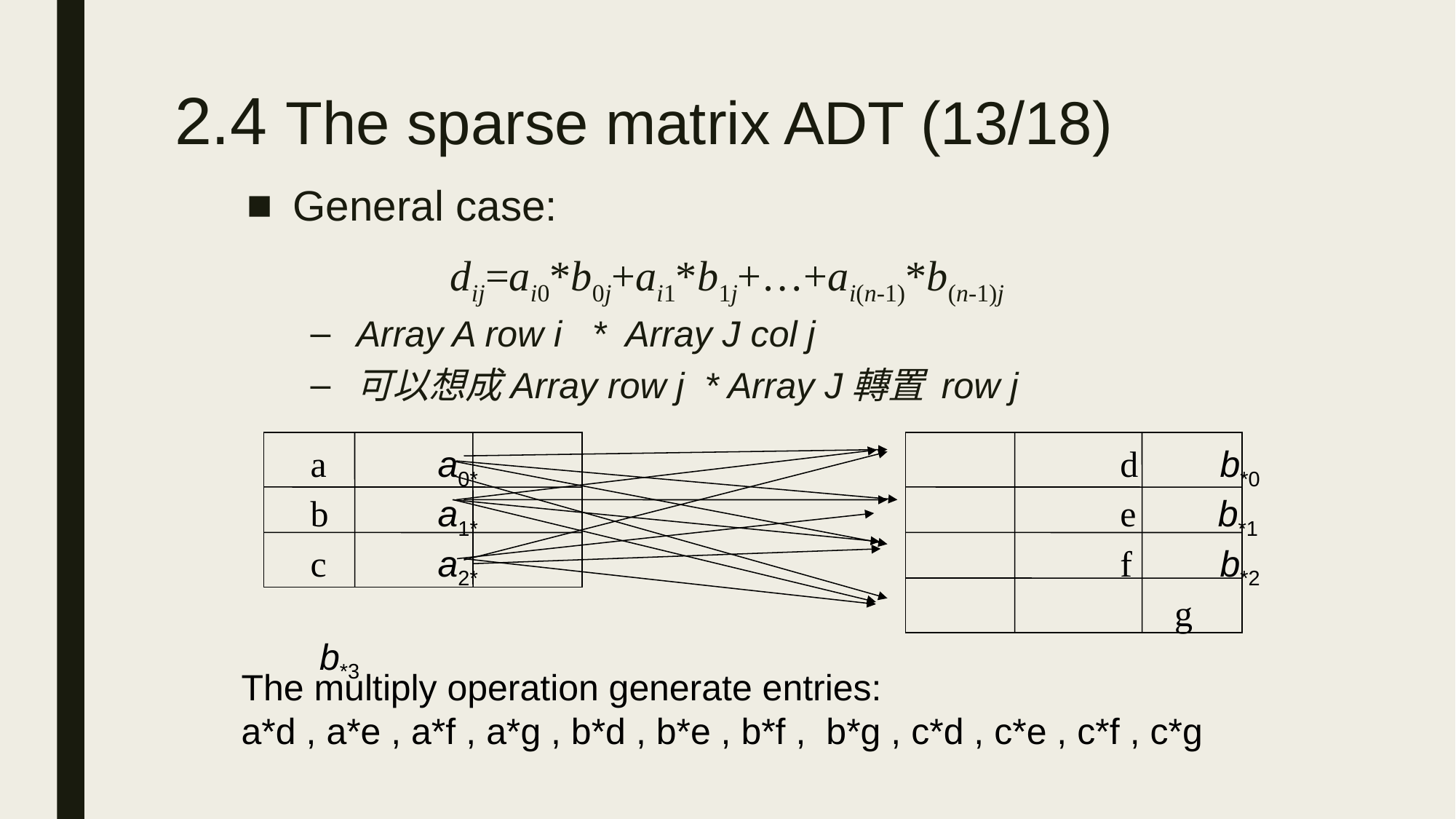

# 2.4 The sparse matrix ADT (13/18)
General case:
dij=ai0*b0j+ai1*b1j+…+ai(n-1)*b(n-1)j
Array A row i   *  Array J col j
可以想成Array row j  * Array J轉置 row j

a	  a0*			                                         d	    b*0
b	  a1* 			                                         e         b*1
c	  a2* 			                                         f	    b*2
				                                               g	    b*3

The multiply operation generate entries:
a*d , a*e , a*f , a*g , b*d , b*e , b*f ,  b*g , c*d , c*e , c*f , c*g